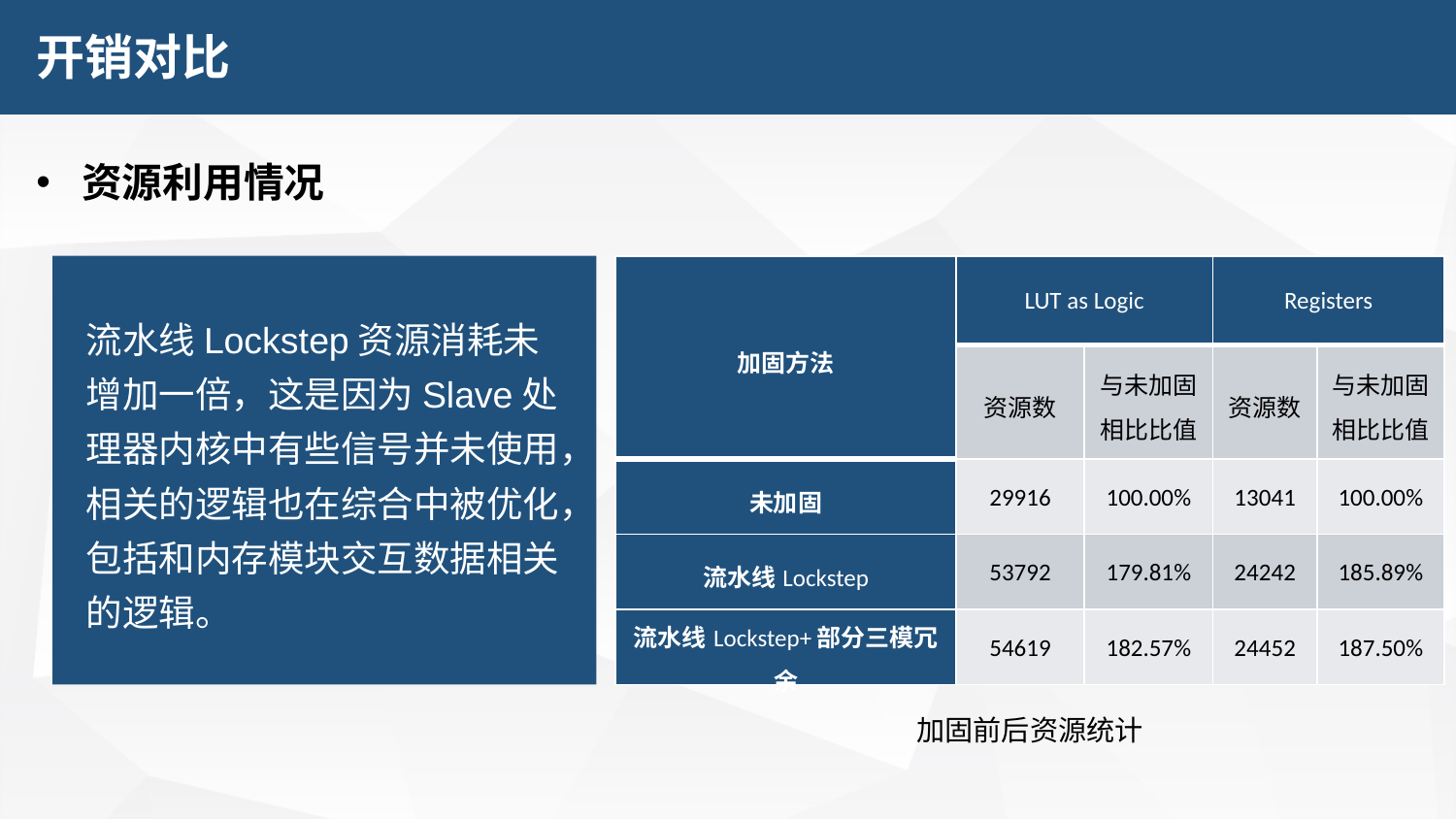

开销对比
资源利用情况

| 加固方法 | LUT as Logic |  | Registers |  |
| --- | --- | --- | --- | --- |
|  | 资源数 | 与未加固相比比值 | 资源数 | 与未加固相比比值 |
| 未加固 | 29916 | 100.00% | 13041 | 100.00% |
| 流水线Lockstep | 53792 | 179.81% | 24242 | 185.89% |
| 流水线Lockstep+部分三模冗余 | 54619 | 182.57% | 24452 | 187.50% |
流水线Lockstep资源消耗未增加一倍，这是因为Slave处理器内核中有些信号并未使用，相关的逻辑也在综合中被优化，包括和内存模块交互数据相关的逻辑。
加固前后资源统计